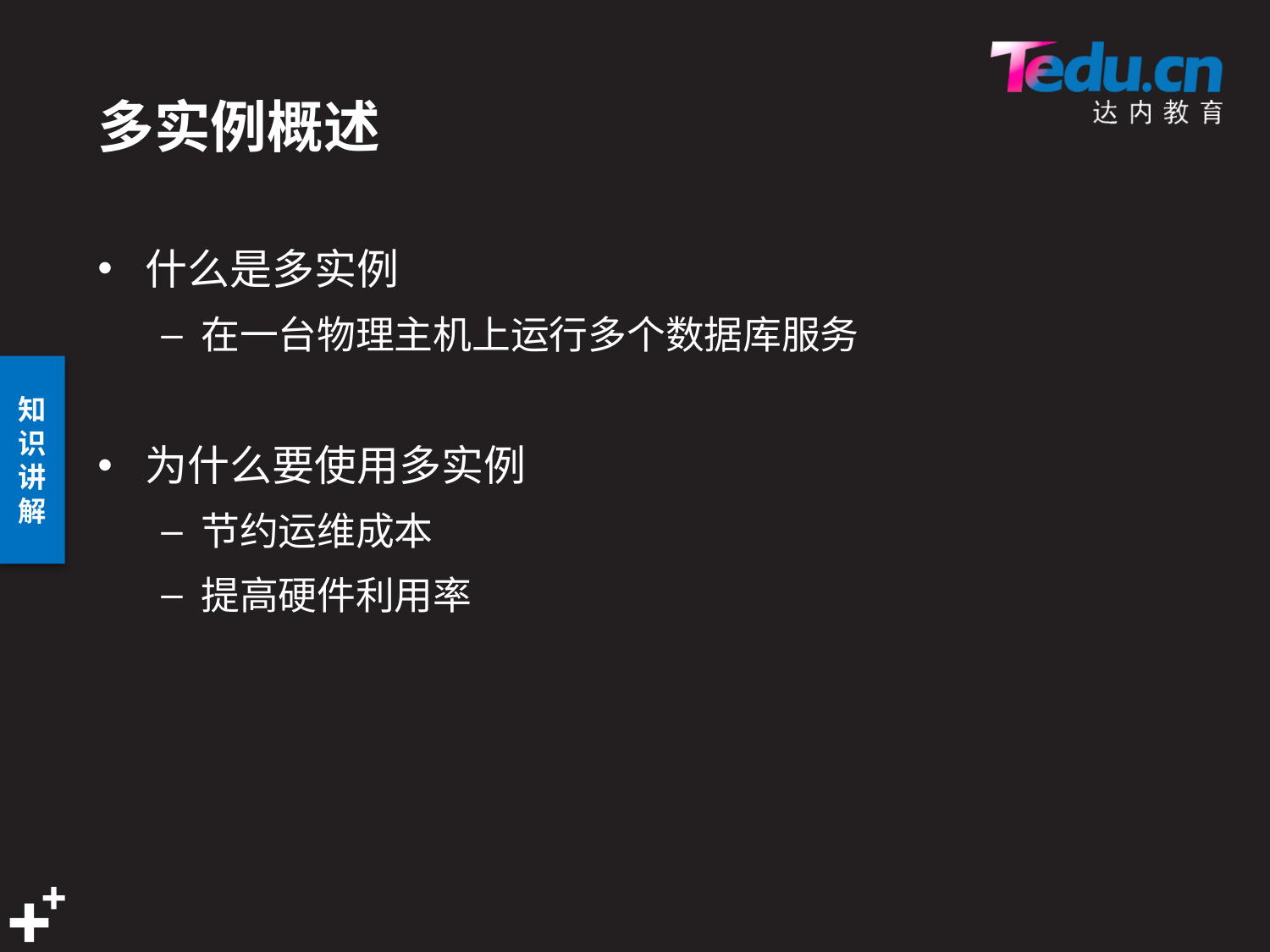

# 多实例概述
什么是多实例
在一台物理主机上运行多个数据库服务

为什么要使用多实例
节约运维成本
提高硬件利用率